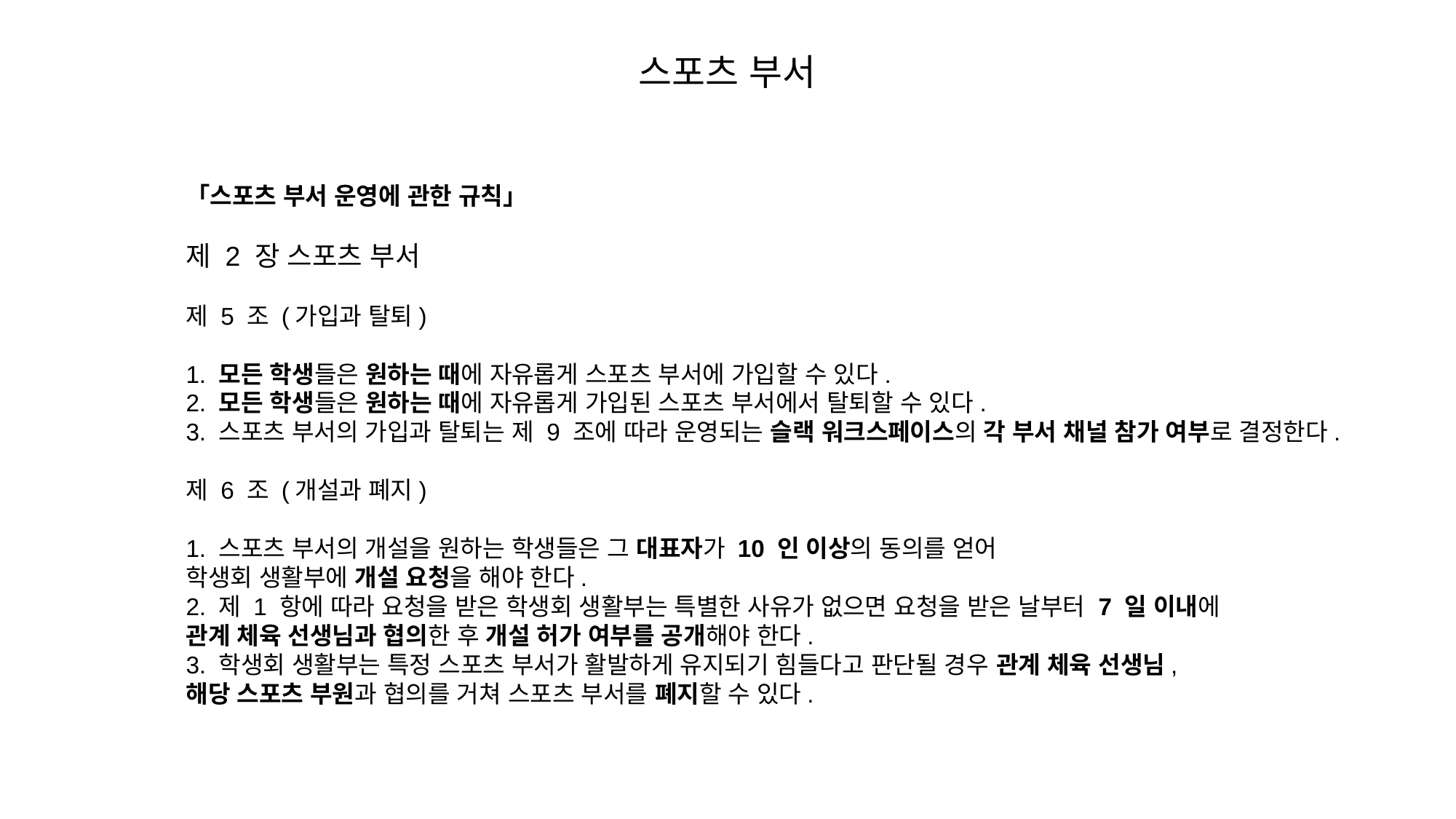

스포츠 부서
「스포츠 부서 운영에 관한 규칙」

제 2 장 스포츠 부서

제 5 조 (가입과 탈퇴)

1. 모든 학생들은 원하는 때에 자유롭게 스포츠 부서에 가입할 수 있다.
2. 모든 학생들은 원하는 때에 자유롭게 가입된 스포츠 부서에서 탈퇴할 수 있다.
3. 스포츠 부서의 가입과 탈퇴는 제 9 조에 따라 운영되는 슬랙 워크스페이스의 각 부서 채널 참가 여부로 결정한다.
제 6 조 (개설과 폐지)
1. 스포츠 부서의 개설을 원하는 학생들은 그 대표자가 10 인 이상의 동의를 얻어
학생회 생활부에 개설 요청을 해야 한다.
2. 제 1 항에 따라 요청을 받은 학생회 생활부는 특별한 사유가 없으면 요청을 받은 날부터 7 일 이내에
관계 체육 선생님과 협의한 후 개설 허가 여부를 공개해야 한다.
3. 학생회 생활부는 특정 스포츠 부서가 활발하게 유지되기 힘들다고 판단될 경우 관계 체육 선생님,
해당 스포츠 부원과 협의를 거쳐 스포츠 부서를 폐지할 수 있다.